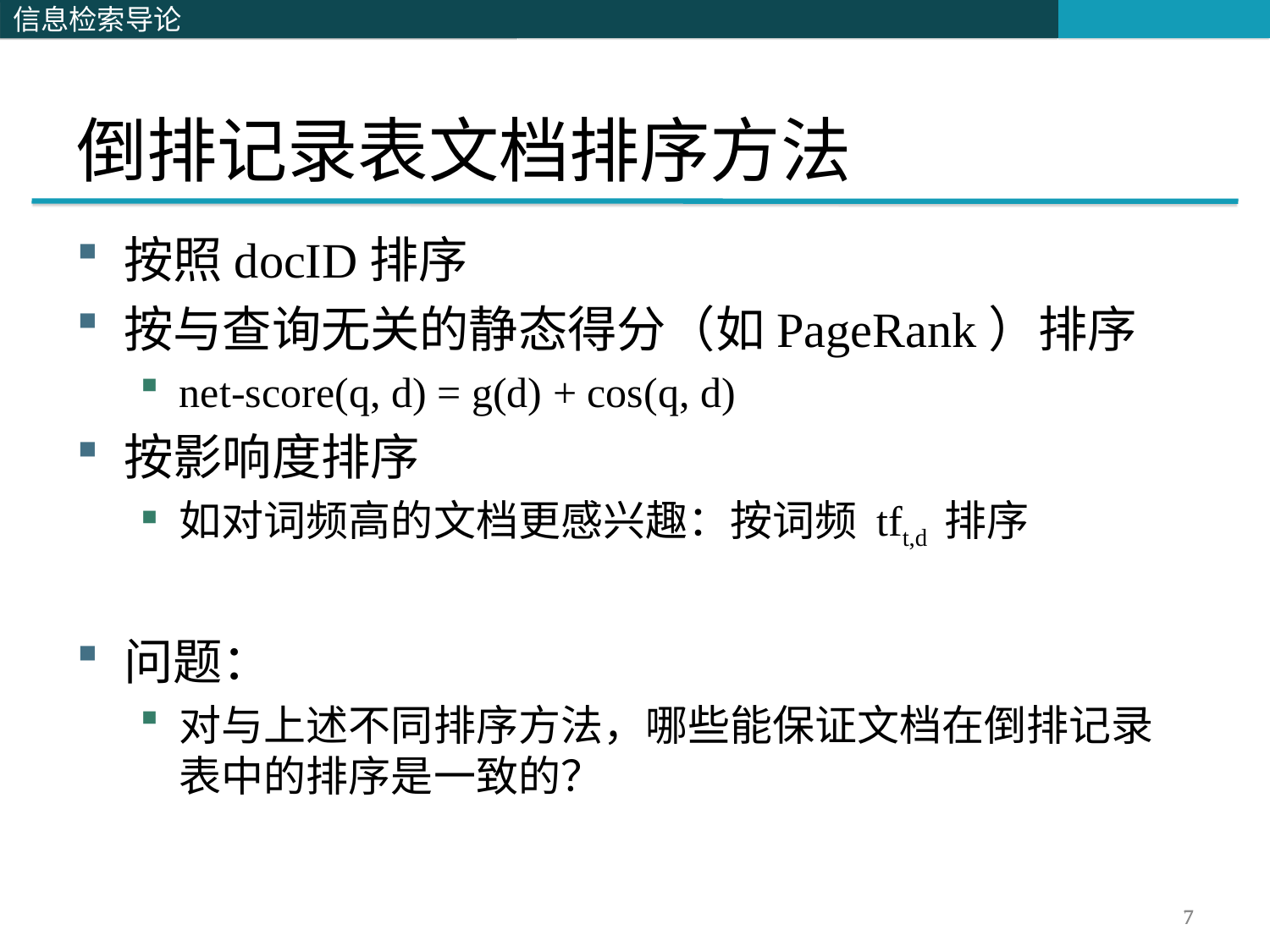

# 倒排记录表文档排序方法
按照docID排序
按与查询无关的静态得分（如PageRank）排序
net-score(q, d) = g(d) + cos(q, d)
按影响度排序
如对词频高的文档更感兴趣：按词频 tft,d 排序

问题：
对与上述不同排序方法，哪些能保证文档在倒排记录表中的排序是一致的？
7
7